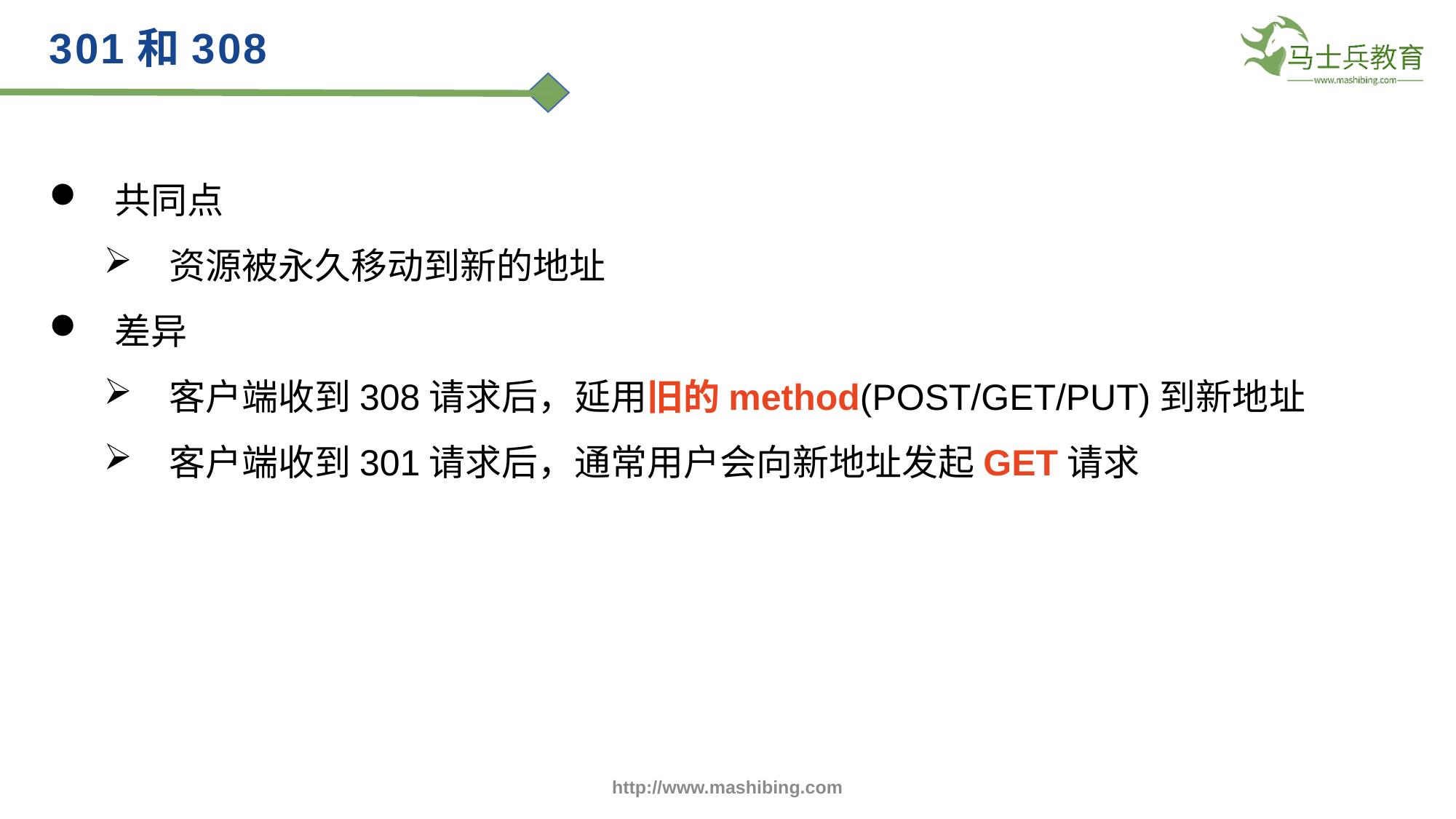

301和308
共同点
资源被永久移动到新的地址
差异
客户端收到308请求后，延用旧的method(POST/GET/PUT)到新地址
客户端收到301请求后，通常用户会向新地址发起GET请求